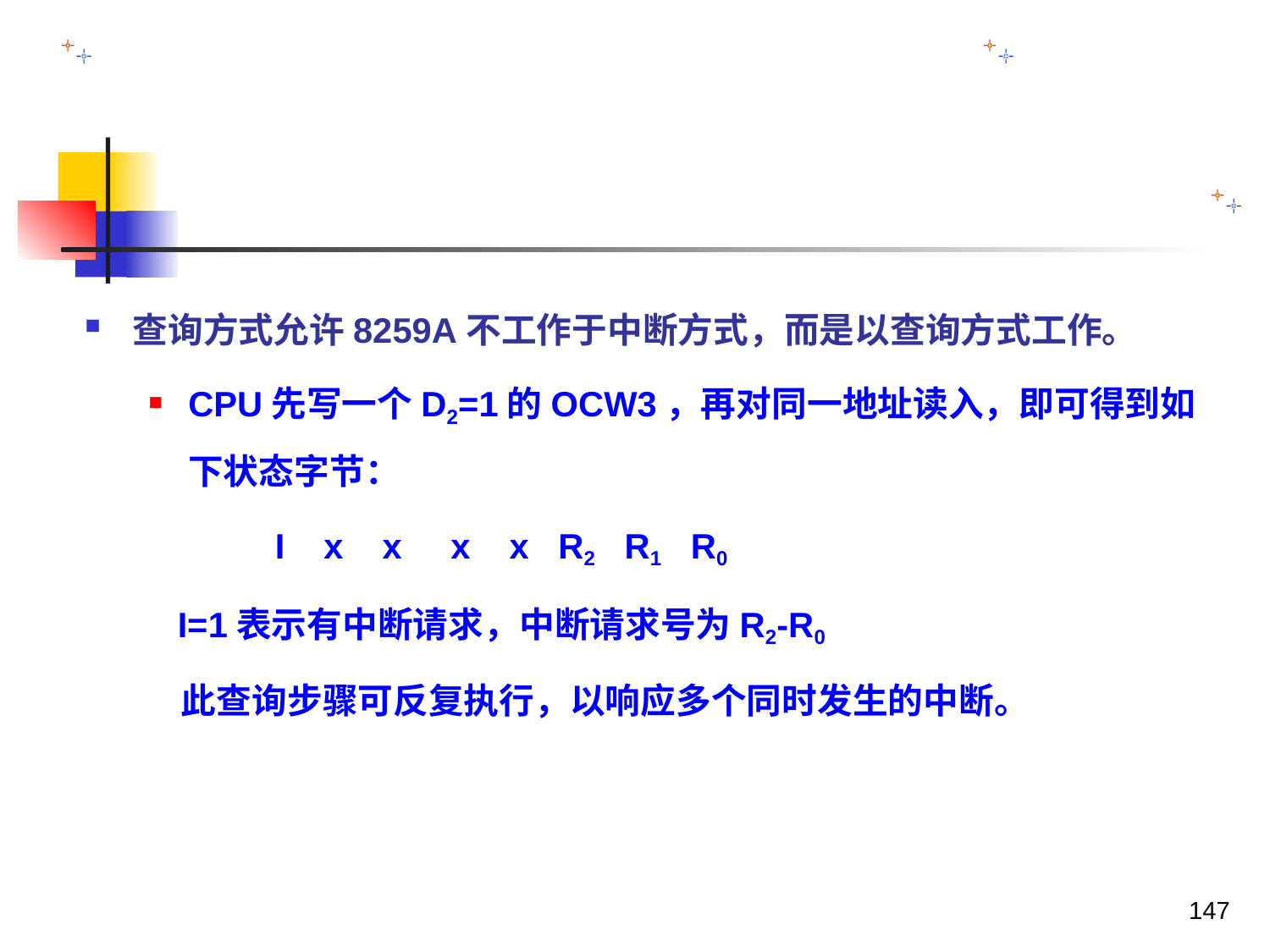

查询方式允许8259A不工作于中断方式，而是以查询方式工作。
CPU先写一个D2=1的OCW3，再对同一地址读入，即可得到如下状态字节：
             I    x    x     x    x   R2   R1   R0
   I=1表示有中断请求，中断请求号为R2-R0
   此查询步骤可反复执行，以响应多个同时发生的中断。
147